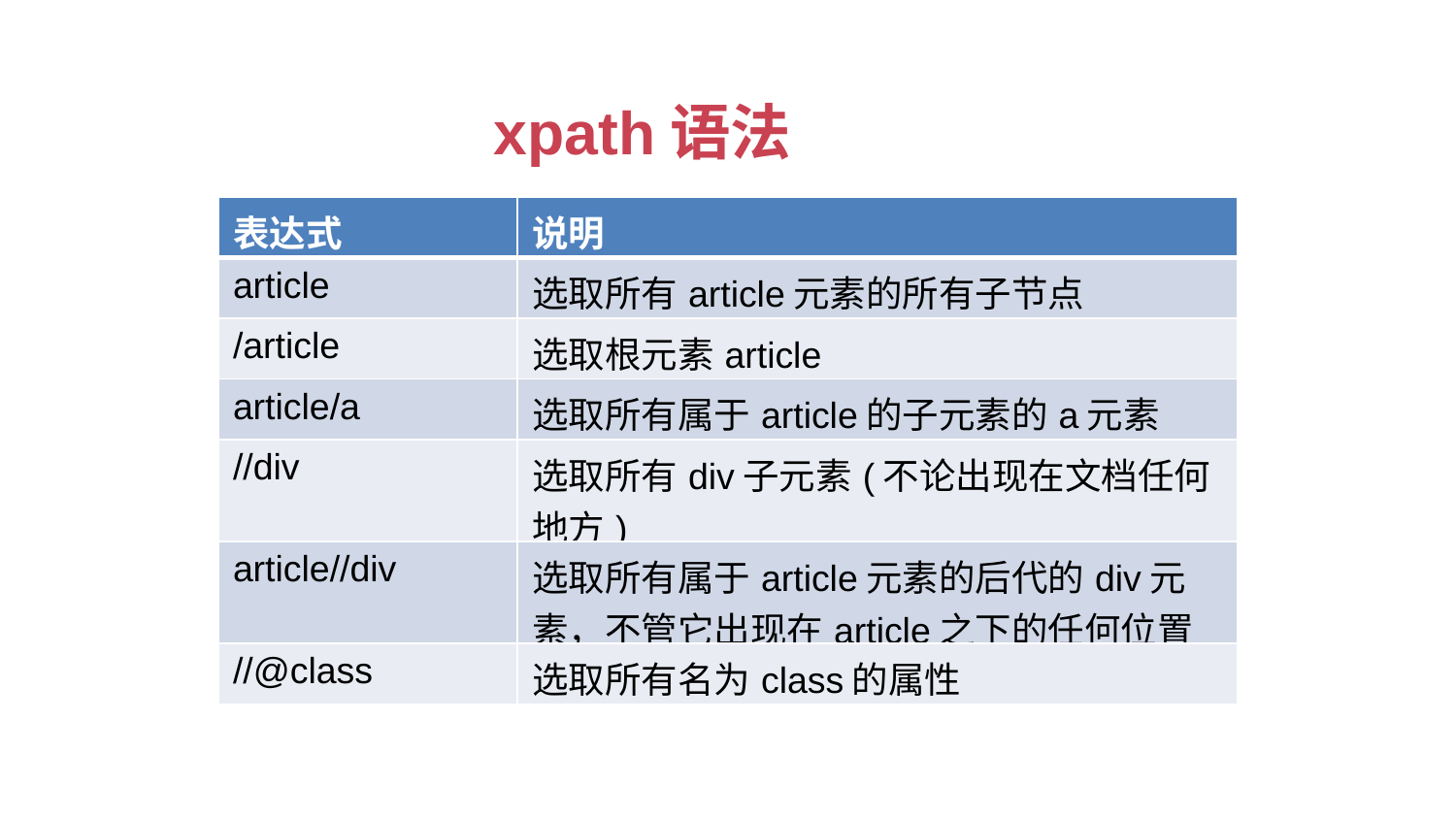

xpath语法
| 表达式 | 说明 |
| --- | --- |
| article | 选取所有article元素的所有子节点 |
| /article | 选取根元素article |
| article/a | 选取所有属于article的子元素的a元素 |
| //div | 选取所有div子元素(不论出现在文档任何地方) |
| article//div | 选取所有属于article元素的后代的div元素，不管它出现在article之下的任何位置 |
| //@class | 选取所有名为class的属性 |